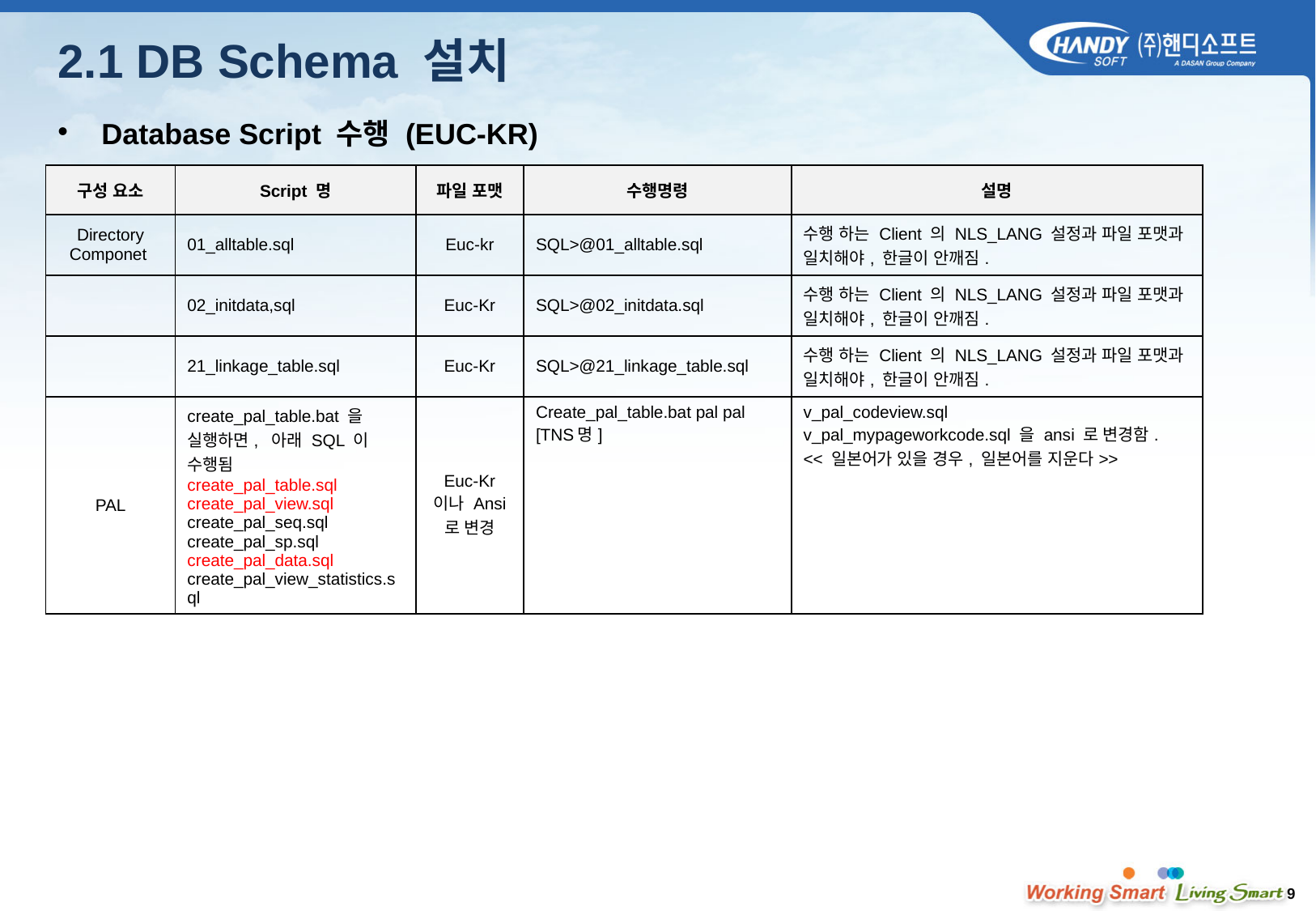

# 2.1 DB Schema 설치
Database Script 수행 (EUC-KR)
| 구성 요소 | Script 명 | 파일 포맷 | 수행명령 | 설명 |
| --- | --- | --- | --- | --- |
| Directory Componet | 01\_alltable.sql | Euc-kr | SQL>@01\_alltable.sql | 수행 하는 Client 의 NLS\_LANG 설정과 파일 포맷과 일치해야, 한글이 안깨짐. |
|  | 02\_initdata,sql | Euc-Kr | SQL>@02\_initdata.sql | 수행 하는 Client 의 NLS\_LANG 설정과 파일 포맷과 일치해야, 한글이 안깨짐. |
|  | 21\_linkage\_table.sql | Euc-Kr | SQL>@21\_linkage\_table.sql | 수행 하는 Client 의 NLS\_LANG 설정과 파일 포맷과 일치해야, 한글이 안깨짐. |
| PAL | create\_pal\_table.bat 을 실행하면, 아래 SQL 이 수행됨 create\_pal\_table.sql create\_pal\_view.sql create\_pal\_seq.sql create\_pal\_sp.sql create\_pal\_data.sql create\_pal\_view\_statistics.sql | Euc-Kr 이나 Ansi 로 변경 | Create\_pal\_table.bat pal pal [TNS명] | v\_pal\_codeview.sql v\_pal\_mypageworkcode.sql 을 ansi 로 변경함. << 일본어가 있을 경우, 일본어를 지운다>> |